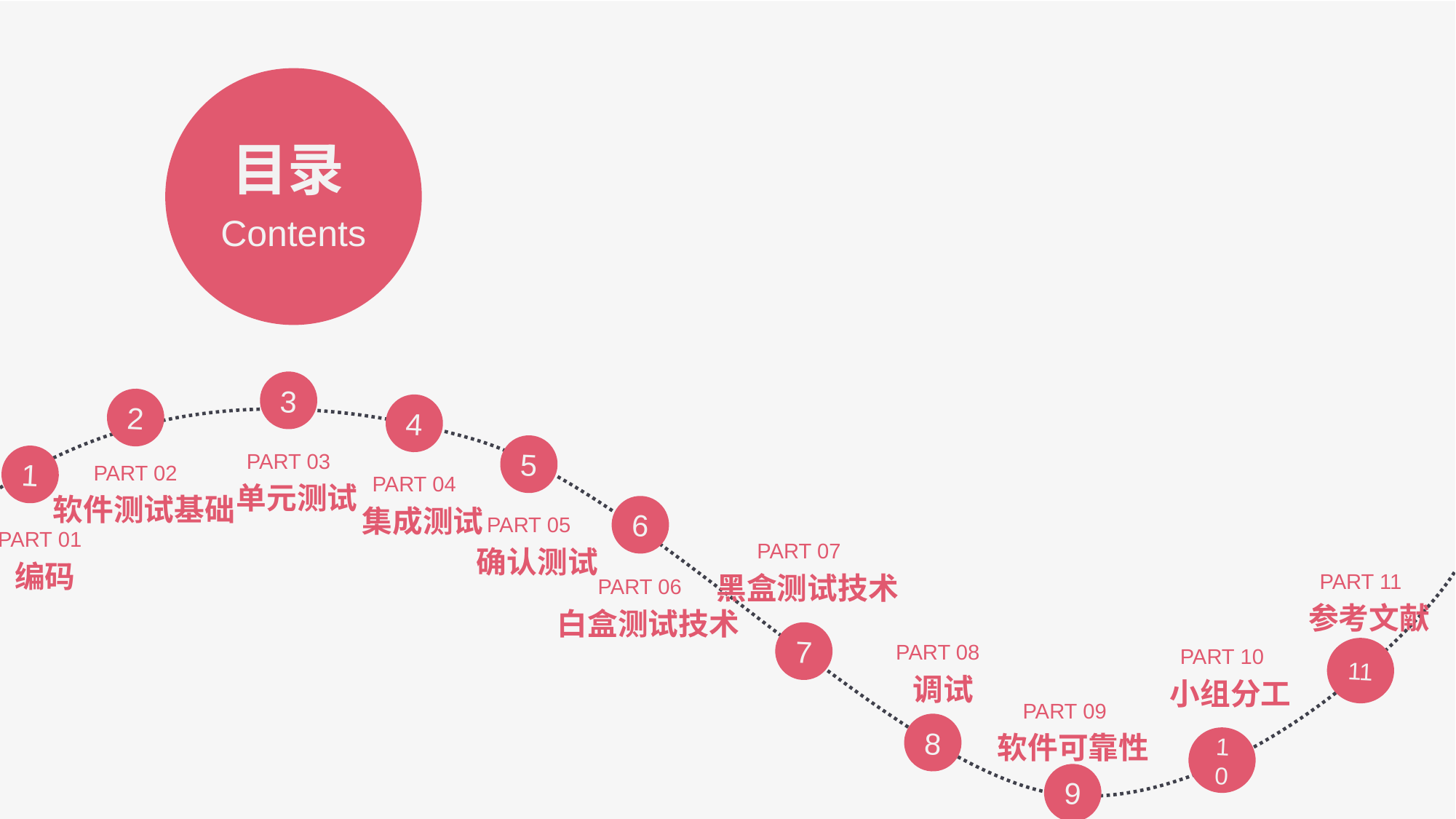

目录
Contents
3
2
4

PART 03
 单元测试
5
1
PART 02
 软件测试基础
PART 04
 集成测试
6
PART 05
 确认测试
PART 01
 编码
PART 07
 黑盒测试技术
PART 11
 参考文献
PART 06
 白盒测试技术
7
PART 08
 调试
PART 10
 小组分工
11
PART 09
 软件可靠性
8
10
9
延时符